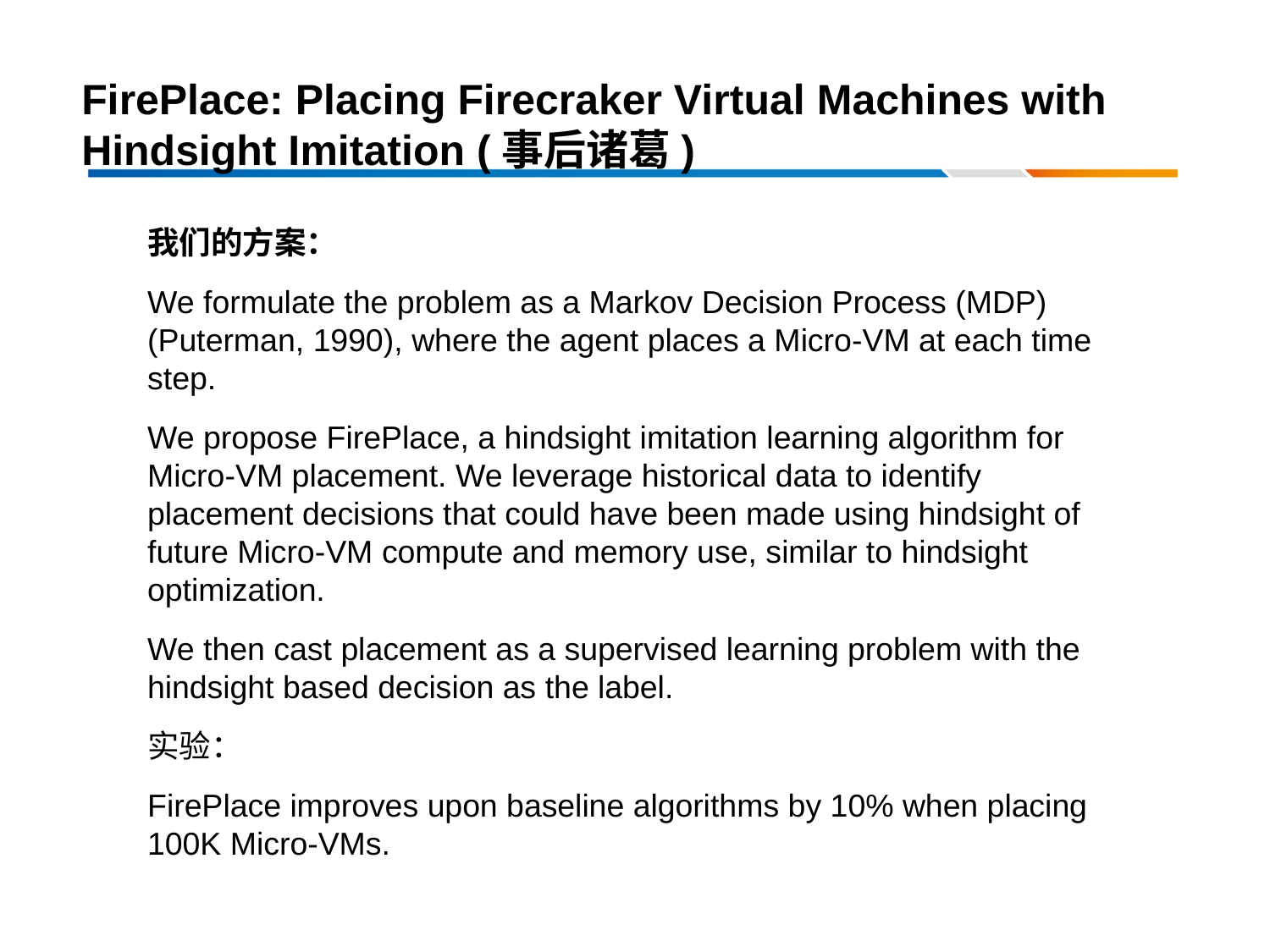

# FirePlace: Placing Firecraker Virtual Machines with Hindsight Imitation (事后诸葛)
我们的方案：
We formulate the problem as a Markov Decision Process (MDP) (Puterman, 1990), where the agent places a Micro-VM at each time step.
We propose FirePlace, a hindsight imitation learning algorithm for Micro-VM placement. We leverage historical data to identify placement decisions that could have been made using hindsight of future Micro-VM compute and memory use, similar to hindsight optimization.
We then cast placement as a supervised learning problem with the hindsight based decision as the label.
实验：
FirePlace improves upon baseline algorithms by 10% when placing 100K Micro-VMs.